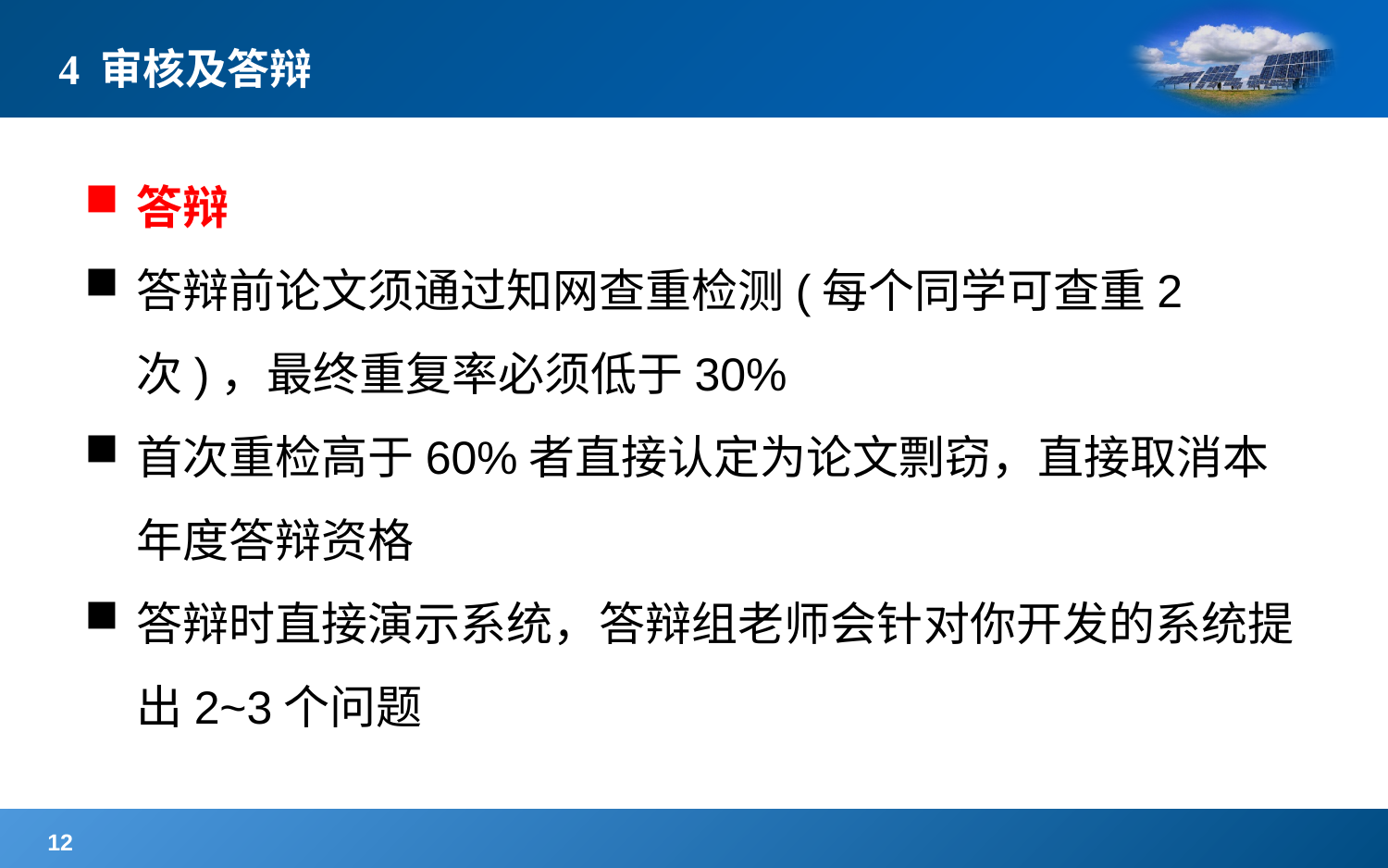

# 4 审核及答辩
答辩
答辩前论文须通过知网查重检测(每个同学可查重2次)，最终重复率必须低于30%
首次重检高于60%者直接认定为论文剽窃，直接取消本年度答辩资格
答辩时直接演示系统，答辩组老师会针对你开发的系统提出2~3个问题